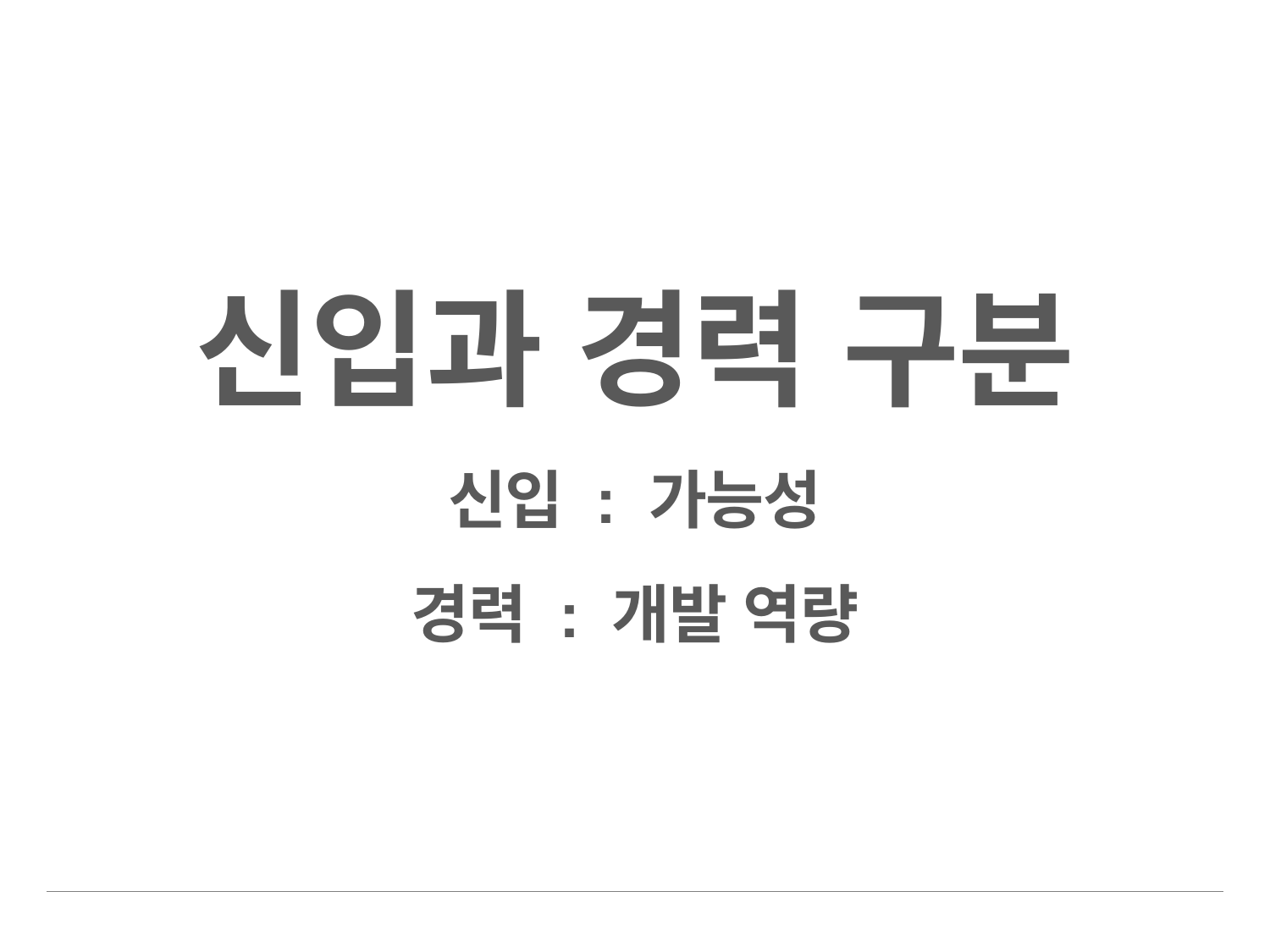

# 신입과 경력 구분 신입 : 가능성 경력 : 개발 역량